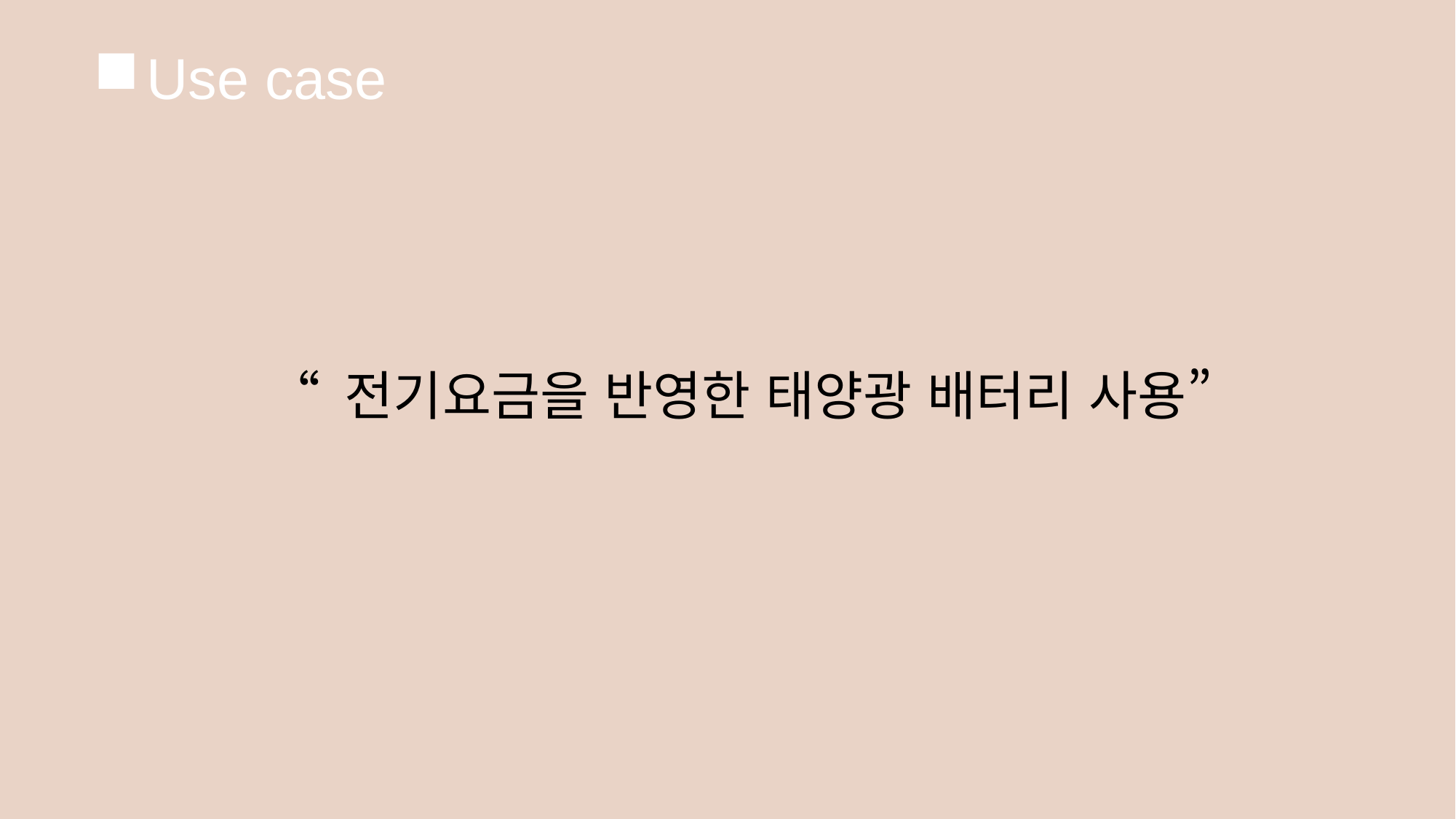

# Use case

“ 전기요금을 반영한 태양광 배터리 사용”